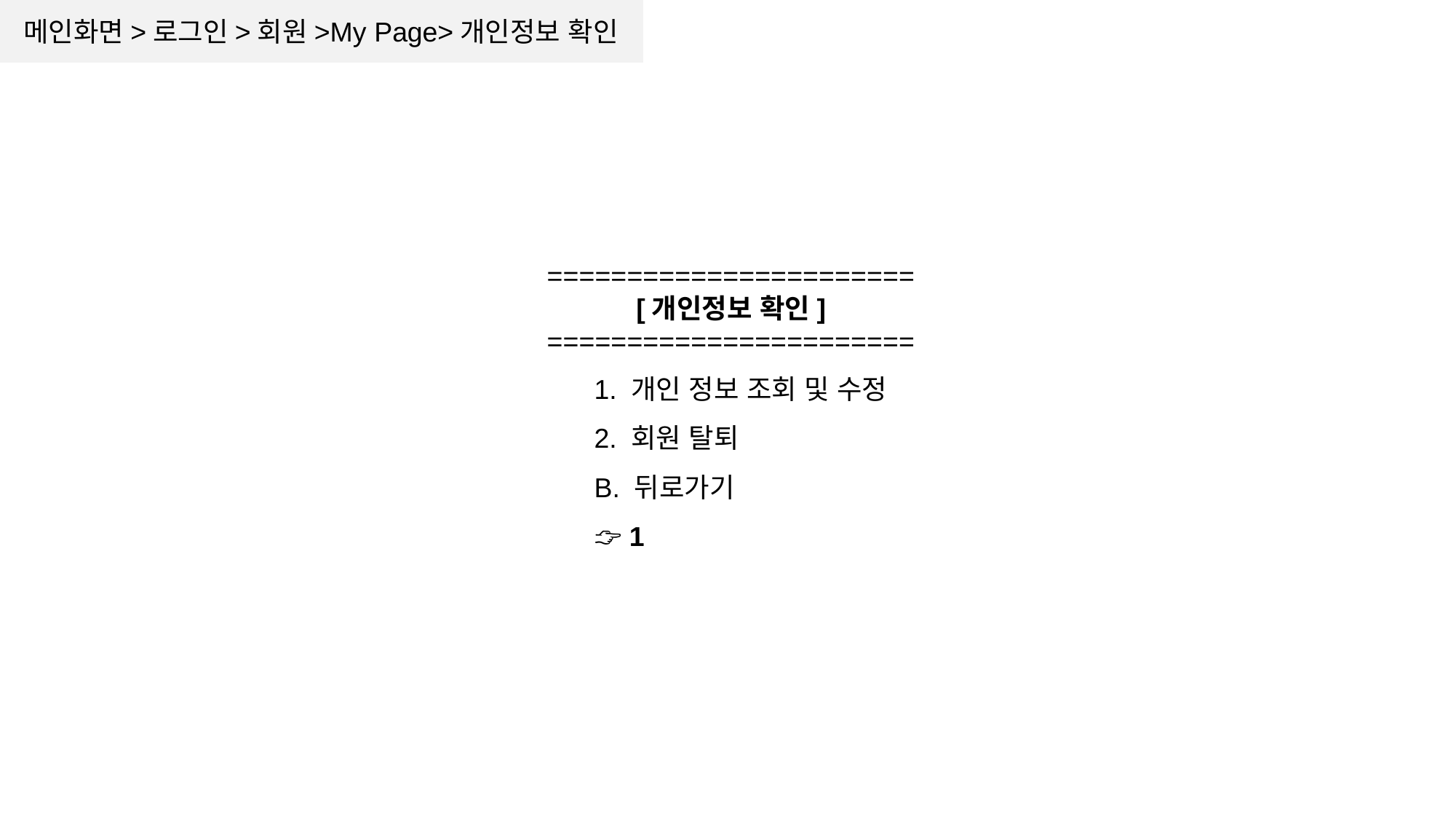

메인화면>로그인>회원>My Page>개인정보 확인
=======================
[개인정보 확인]
=======================

1. 개인 정보 조회 및 수정
2. 회원 탈퇴
B. 뒤로가기
👉 1